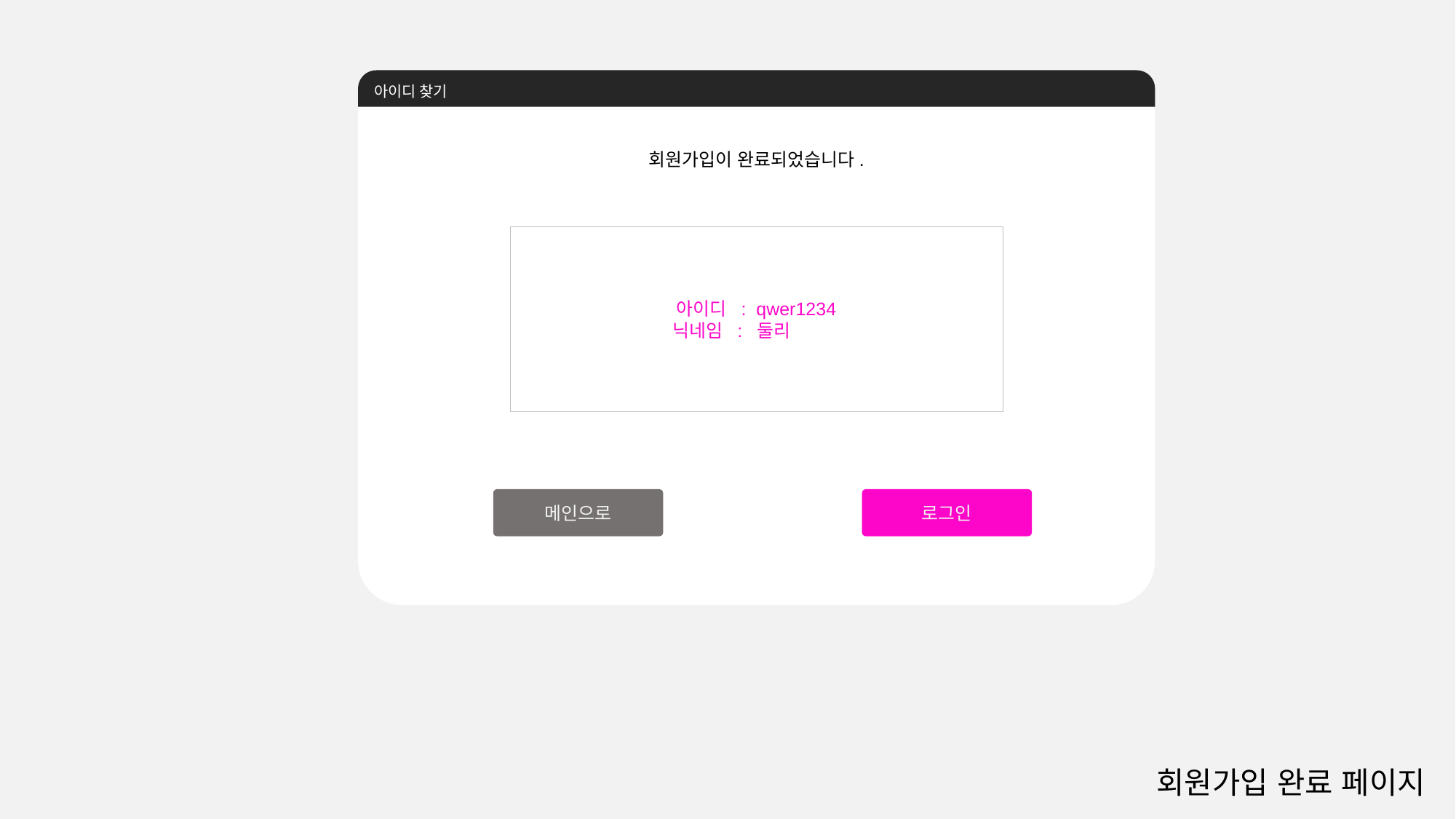

아이디 찾기
회원가입이 완료되었습니다.

아이디  :  qwer1234
닉네임  :  둘리8888

메인으로
로그인
회원가입 완료 페이지